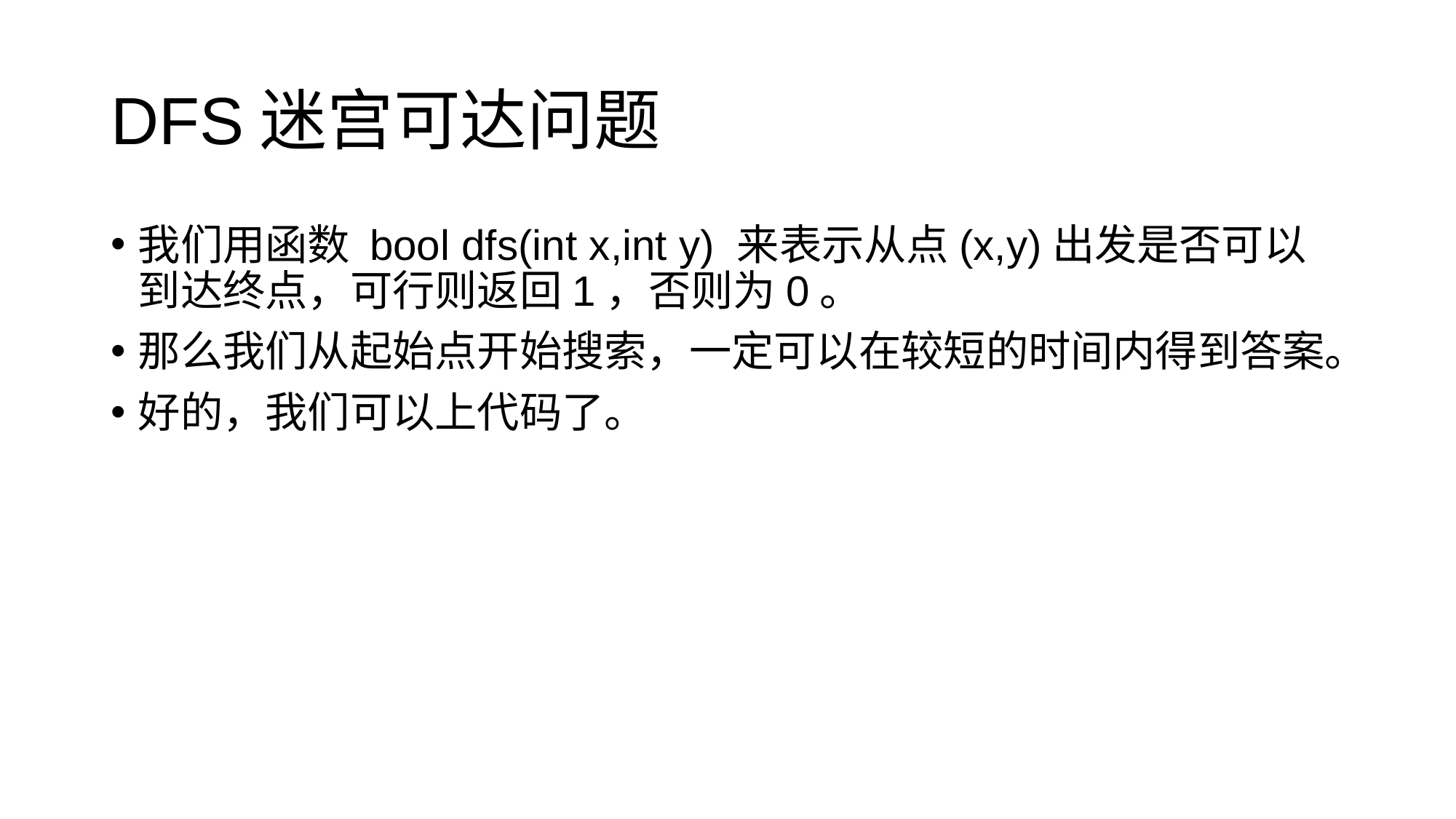

# DFS迷宫可达问题
我们用函数 bool dfs(int x,int y) 来表示从点(x,y)出发是否可以到达终点，可行则返回1，否则为0。
那么我们从起始点开始搜索，一定可以在较短的时间内得到答案。
好的，我们可以上代码了。